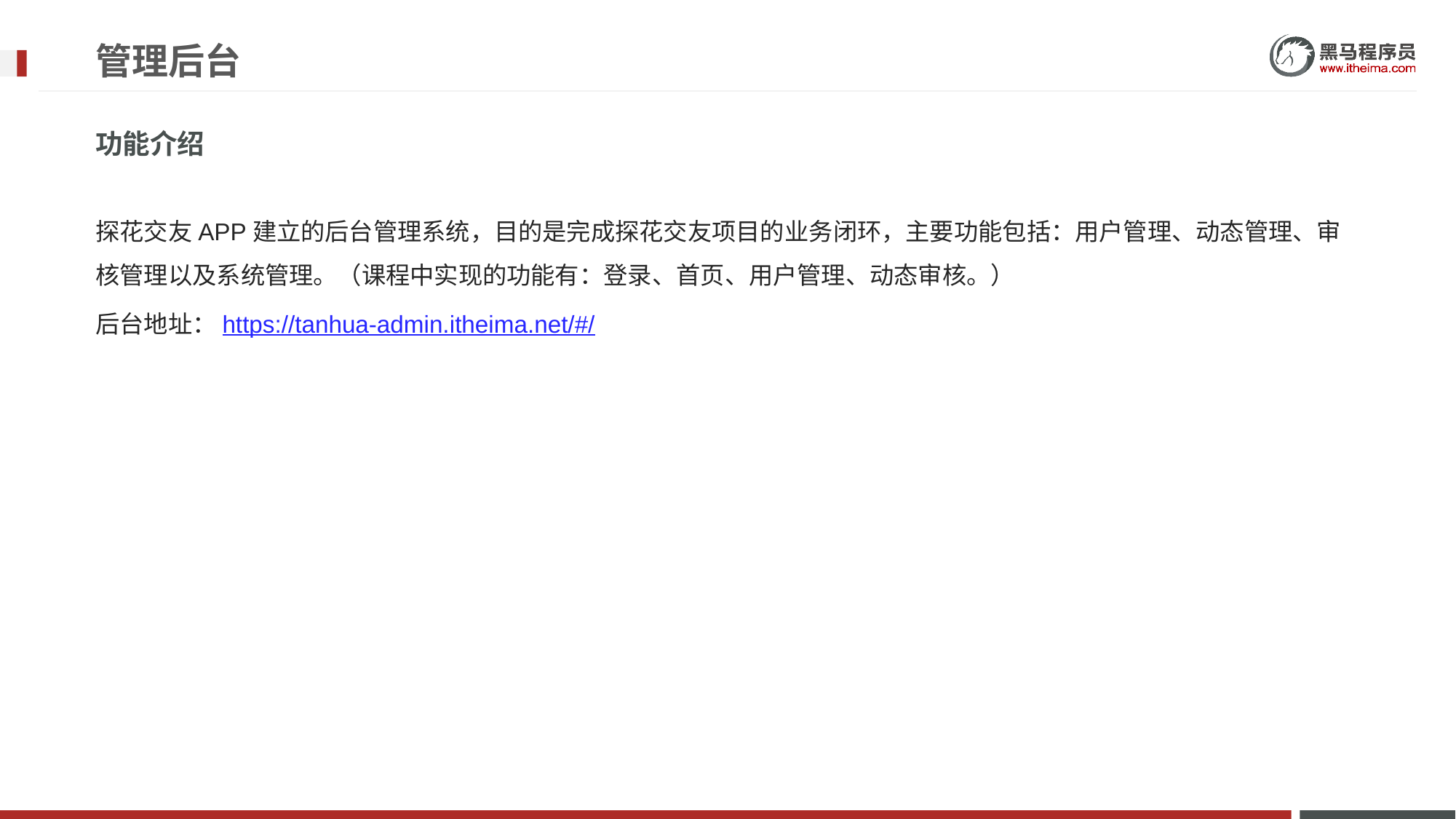

# 管理后台
功能介绍
探花交友APP建立的后台管理系统，目的是完成探花交友项目的业务闭环，主要功能包括：用户管理、动态管理、审核管理以及系统管理。（课程中实现的功能有：登录、首页、用户管理、动态审核。）
后台地址：https://tanhua-admin.itheima.net/#/